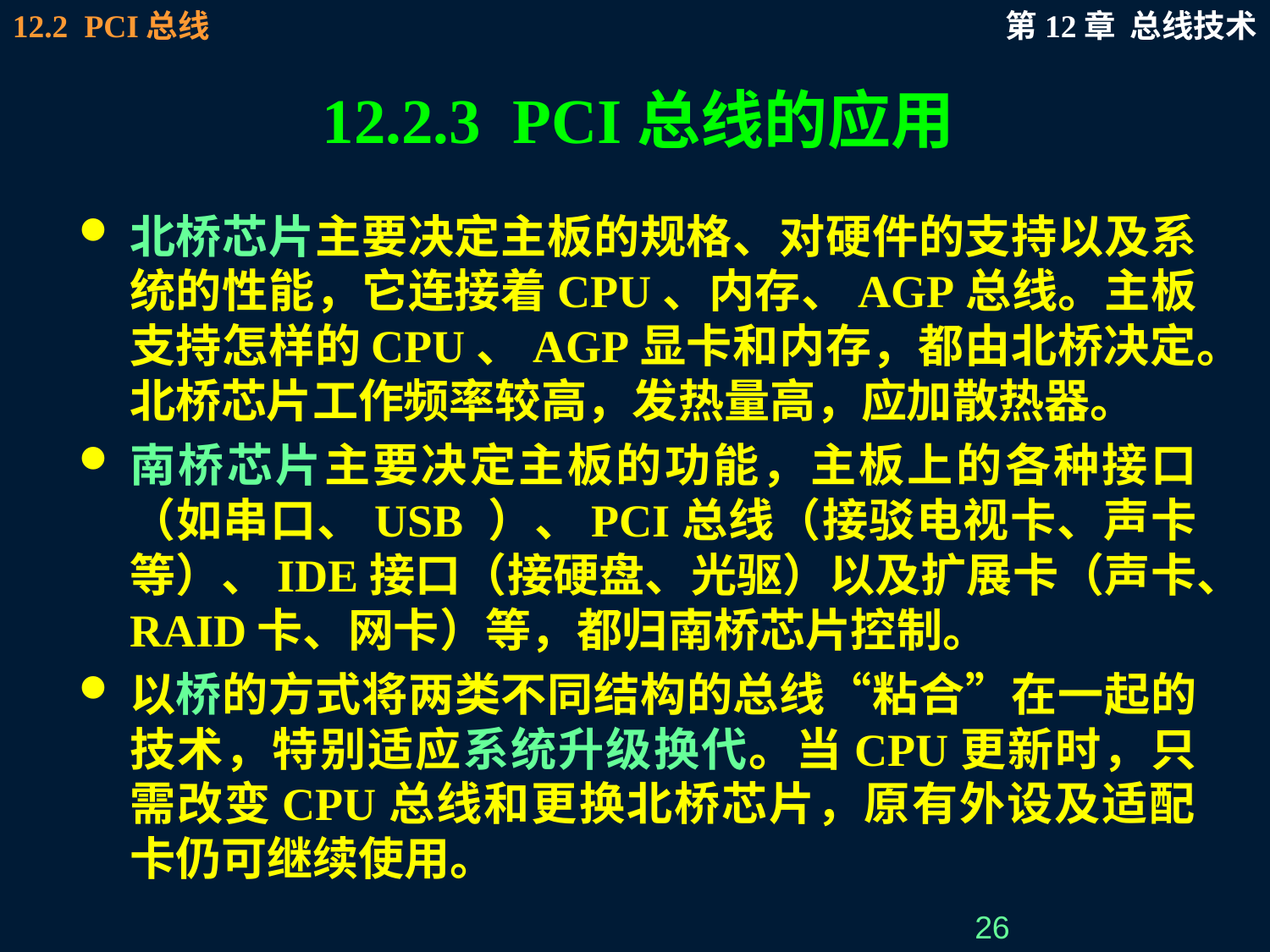

# 12.2.3  PCI总线的应用
北桥芯片主要决定主板的规格、对硬件的支持以及系统的性能，它连接着CPU、内存、AGP总线。主板支持怎样的CPU、AGP显卡和内存，都由北桥决定。北桥芯片工作频率较高，发热量高，应加散热器。
南桥芯片主要决定主板的功能，主板上的各种接口（如串口、USB ）、PCI总线（接驳电视卡、声卡等）、IDE接口（接硬盘、光驱）以及扩展卡（声卡、RAID卡、网卡）等，都归南桥芯片控制。
以桥的方式将两类不同结构的总线“粘合”在一起的技术，特别适应系统升级换代。当CPU更新时，只需改变CPU总线和更换北桥芯片，原有外设及适配卡仍可继续使用。